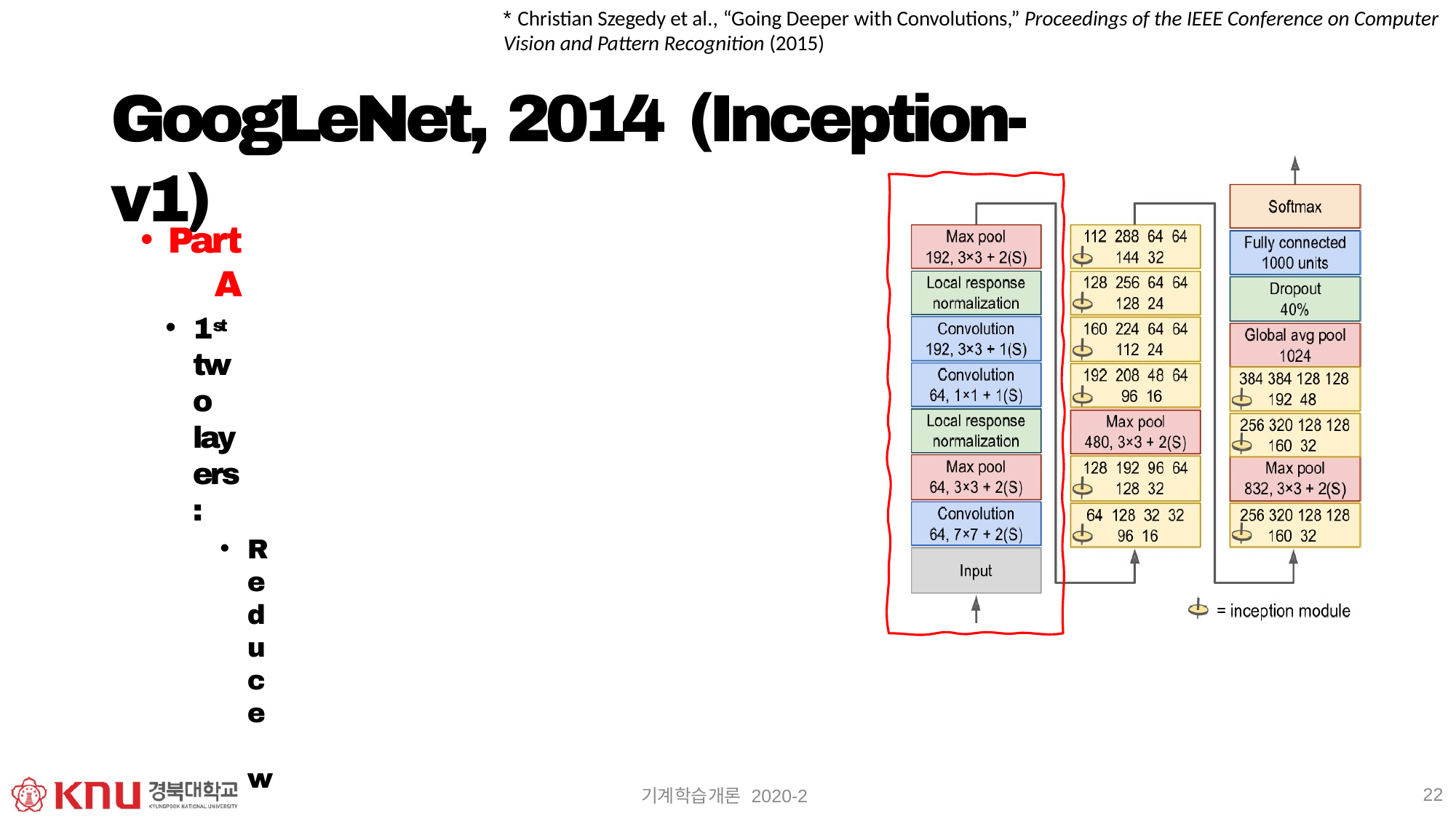

* Christian Szegedy et al., “Going Deeper with Convolutions,” Proceedings of the IEEE Conference on Computer  Vision and Pattern Recognition (2015)
# GoogLeNet, 2014 (Inception-v1)

Part A
1st two layers:
Reduce w & h by 4 (totally by 16)
Use large kernel (7*7)
LRN
2nd Conv layers:
Acts like a bottleneck layer
Think the pair as a single smarter con layer
LRN
Max pool
Reduces size w/ kernel 2
For acceleration
22
기계학습개론 2020-2